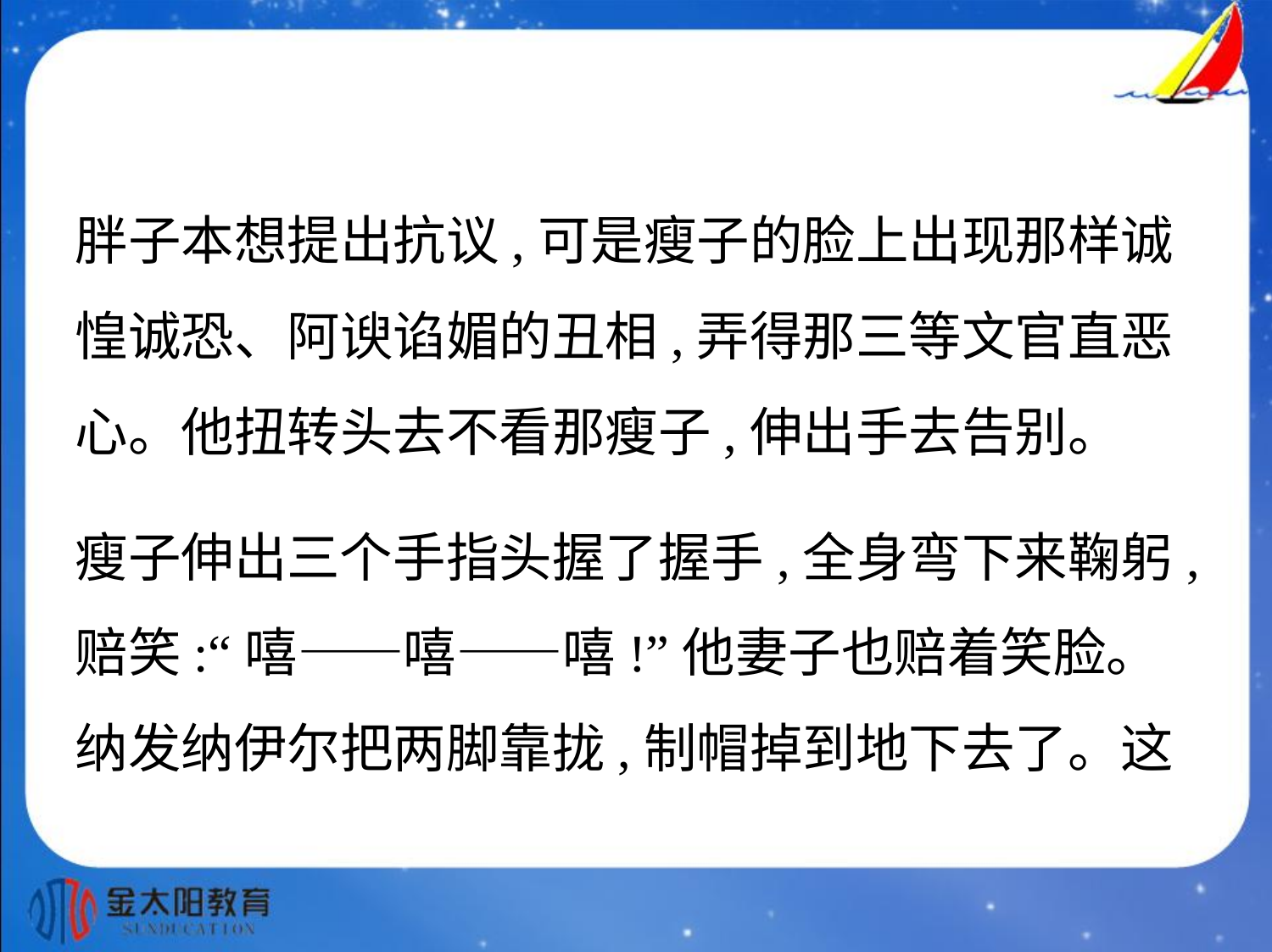

胖子本想提出抗议,可是瘦子的脸上出现那样诚
惶诚恐、阿谀谄媚的丑相,弄得那三等文官直恶
心。他扭转头去不看那瘦子,伸出手去告别。
瘦子伸出三个手指头握了握手,全身弯下来鞠躬,
赔笑:“嘻——嘻——嘻!”他妻子也赔着笑脸。
纳发纳伊尔把两脚靠拢,制帽掉到地下去了。这